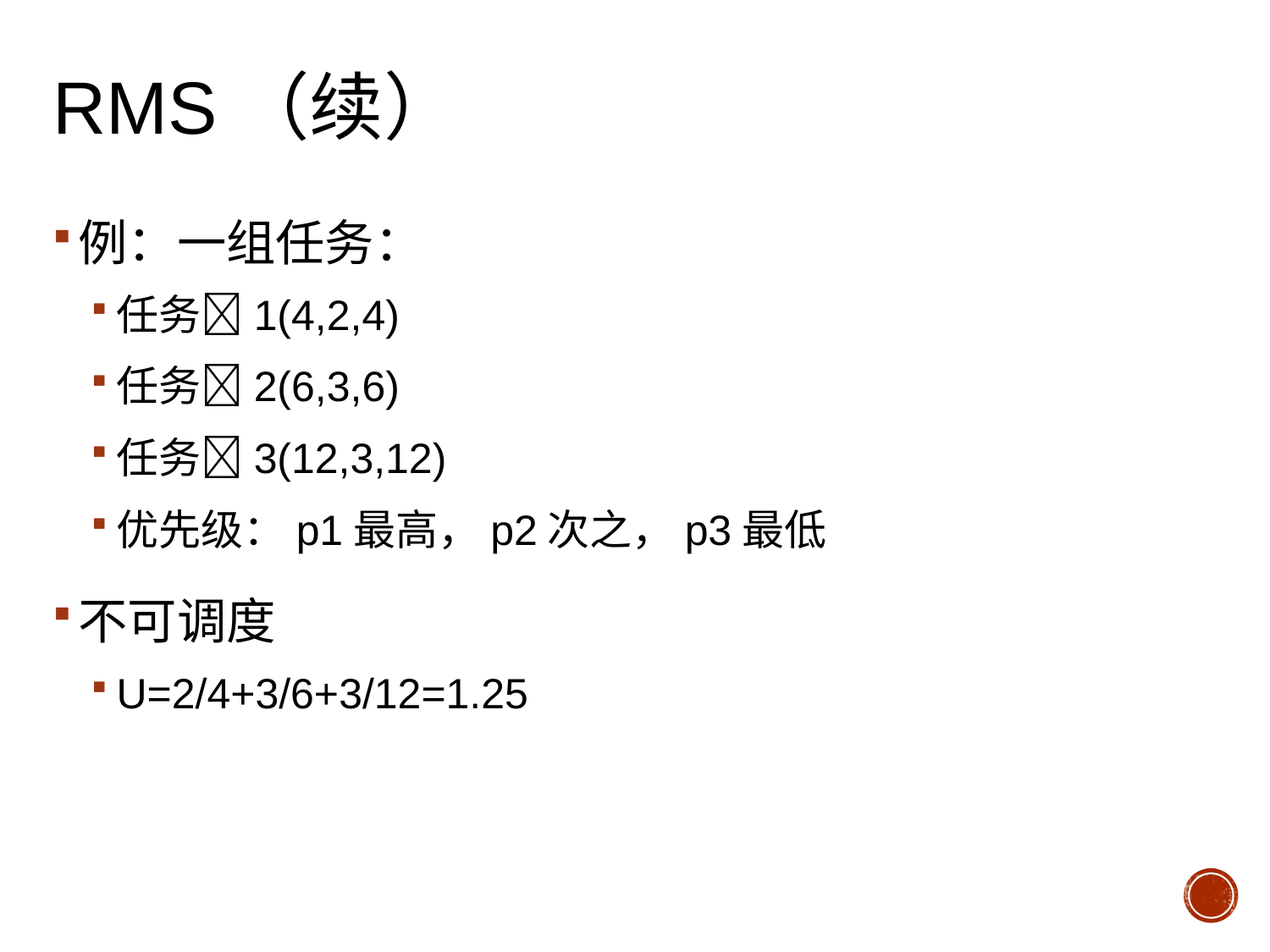

# RMS（续）
例：一组任务：
任务τ1(4,2,4)
任务τ2(6,3,6)
任务τ3(12,3,12)
优先级：p1最高，p2次之，p3最低
不可调度
U=2/4+3/6+3/12=1.25